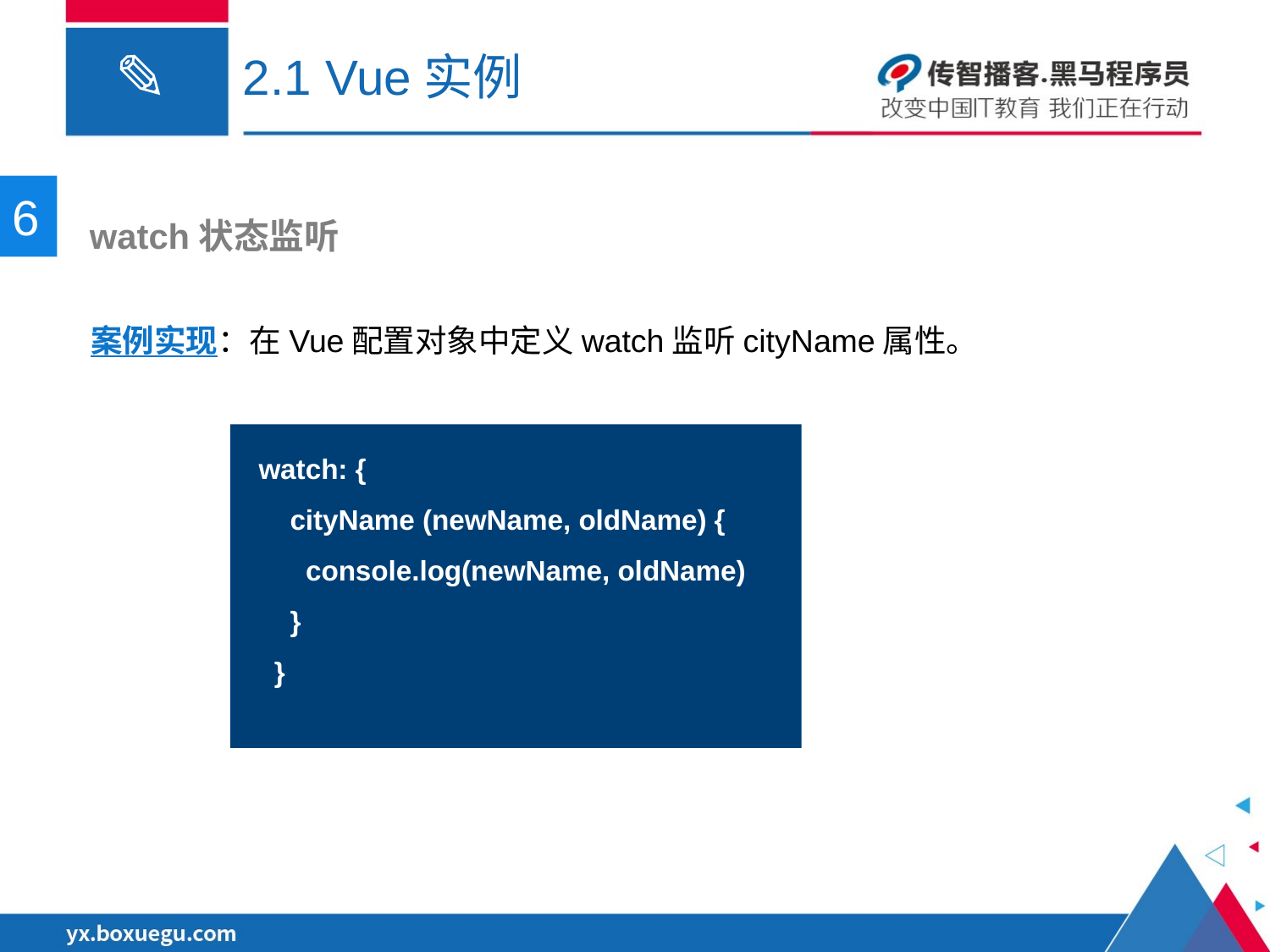

# 2.1 Vue实例

6
  watch状态监听
案例实现：在Vue配置对象中定义watch监听cityName属性。

watch: {
    cityName (newName, oldName) {
      console.log(newName, oldName)
    }
  }